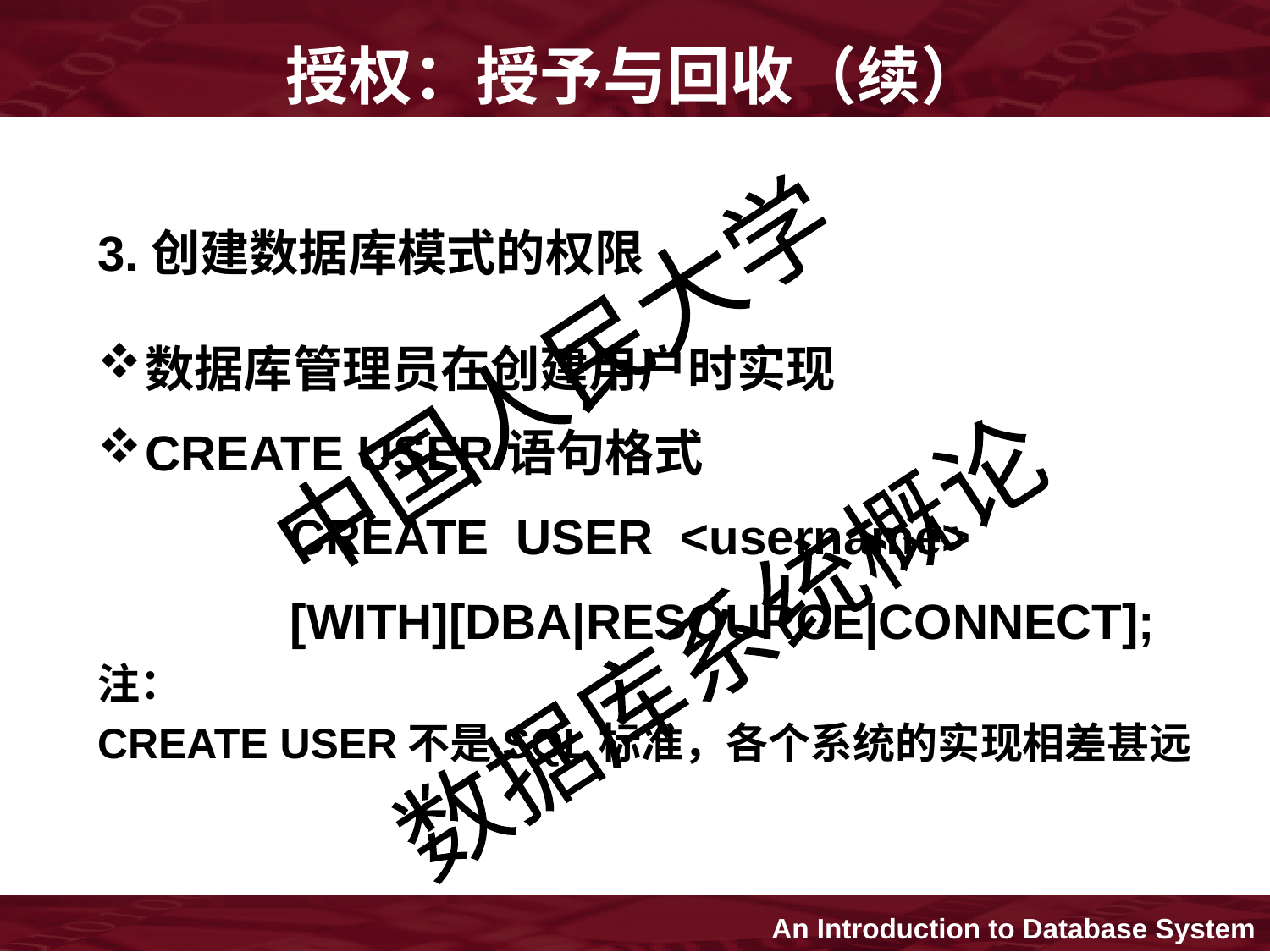

授权：授予与回收（续）
3.创建数据库模式的权限

数据库管理员在创建用户时实现
CREATE USER语句格式
              CREATE  USER  <username>
              [WITH][DBA|RESOURCE|CONNECT];
注：
CREATE USER不是SQL标准，各个系统的实现相差甚远